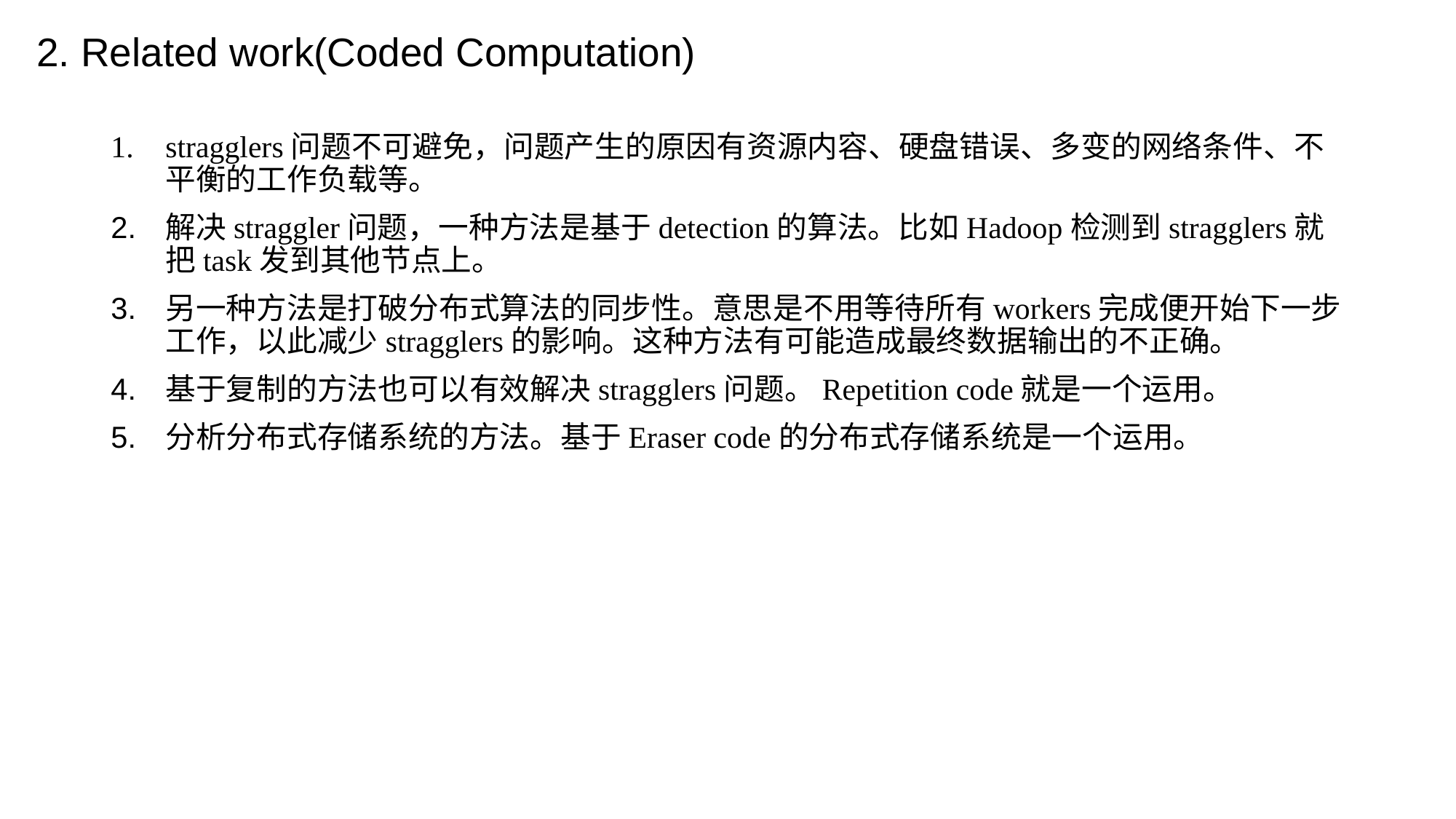

# 2. Related work(Coded Computation)
stragglers问题不可避免，问题产生的原因有资源内容、硬盘错误、多变的网络条件、不平衡的工作负载等。
解决straggler问题，一种方法是基于detection的算法。比如Hadoop检测到stragglers就把task发到其他节点上。
另一种方法是打破分布式算法的同步性。意思是不用等待所有workers完成便开始下一步工作，以此减少stragglers的影响。这种方法有可能造成最终数据输出的不正确。
基于复制的方法也可以有效解决stragglers问题。Repetition code就是一个运用。
分析分布式存储系统的方法。基于Eraser code的分布式存储系统是一个运用。